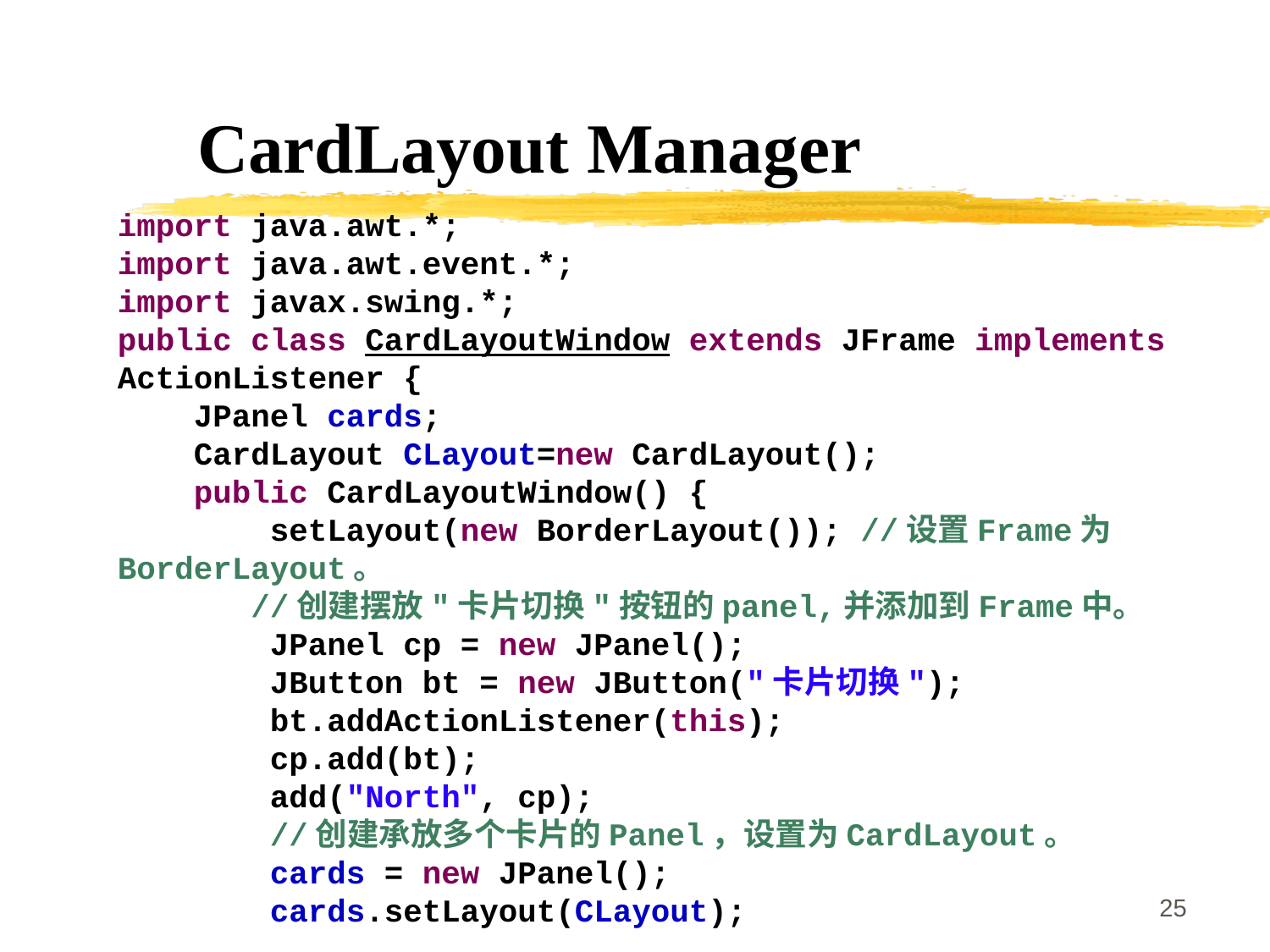

CardLayout Manager
import java.awt.*;
import java.awt.event.*;
import javax.swing.*;
public class CardLayoutWindow extends JFrame implements ActionListener {
    JPanel cards;
    CardLayout CLayout=new CardLayout();
    public CardLayoutWindow() {
        setLayout(new BorderLayout()); //设置Frame为BorderLayout。
       //创建摆放"卡片切换"按钮的panel,并添加到Frame中。
        JPanel cp = new JPanel();
        JButton bt = new JButton("卡片切换");
        bt.addActionListener(this);
        cp.add(bt);
        add("North", cp);
        //创建承放多个卡片的Panel，设置为CardLayout。
        cards = new JPanel();
        cards.setLayout(CLayout);
25